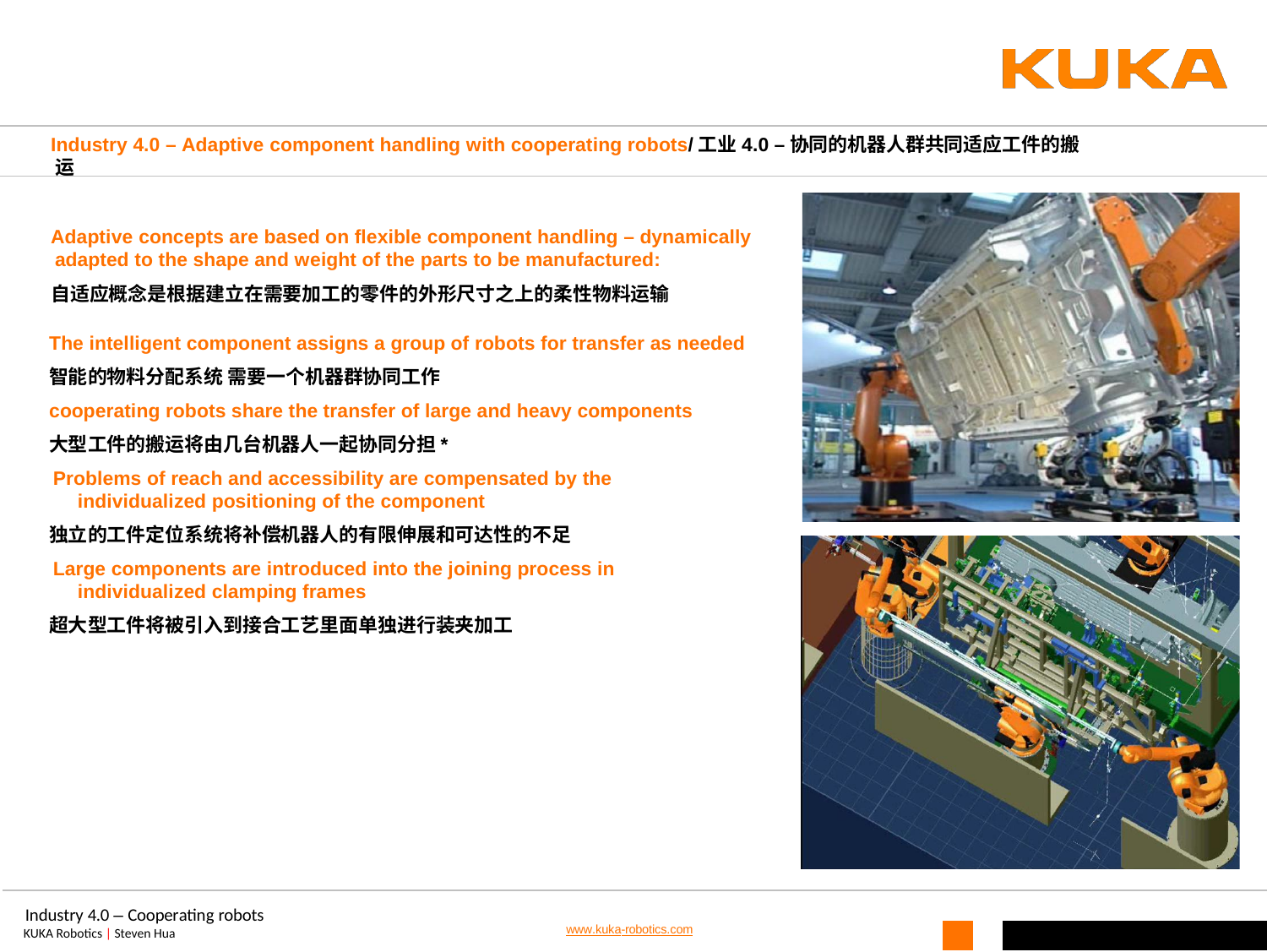

Industry 4.0 – Adaptive component handling with cooperating robots/工业4.0 –协同的机器人群共同适应工件的搬运

Adaptive concepts are based on flexible component handling – dynamically adapted to the shape and weight of the parts to be manufactured:
自适应概念是根据建立在需要加工的零件的外形尺寸之上的柔性物料运输

The intelligent component assigns a group of robots for transfer as needed
智能的物料分配系统 需要一个机器群协同工作
cooperating robots share the transfer of large and heavy components
大型工件的搬运将由几台机器人一起协同分担*
Problems of reach and accessibility are compensated by the individualized positioning of the component
独立的工件定位系统将补偿机器人的有限伸展和可达性的不足
Large components are introduced into the joining process in individualized clamping frames
超大型工件将被引入到接合工艺里面单独进行装夹加工

Industry 4.0 – Cooperating robots
KUKA Robotics | Steven Hua
Industry 4.0 – Cooperating robots
KUKA Roboter GmbH | R-PM | Peter Klüger | 18.03.2014 | Page 12
www.kuka-robotics.com